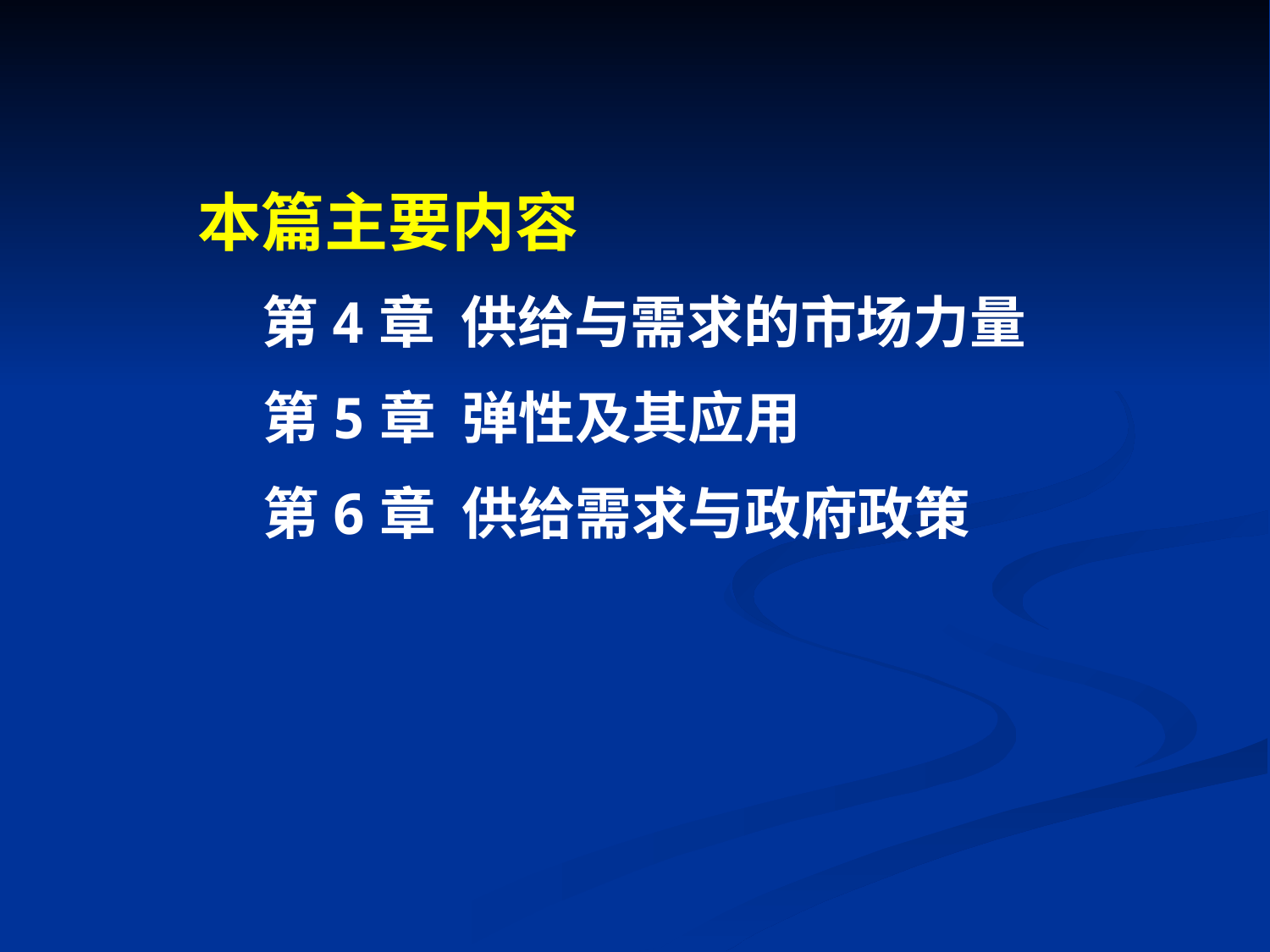

本篇主要内容
    第4章  供给与需求的市场力量
    第5章  弹性及其应用
    第6章  供给需求与政府政策
7